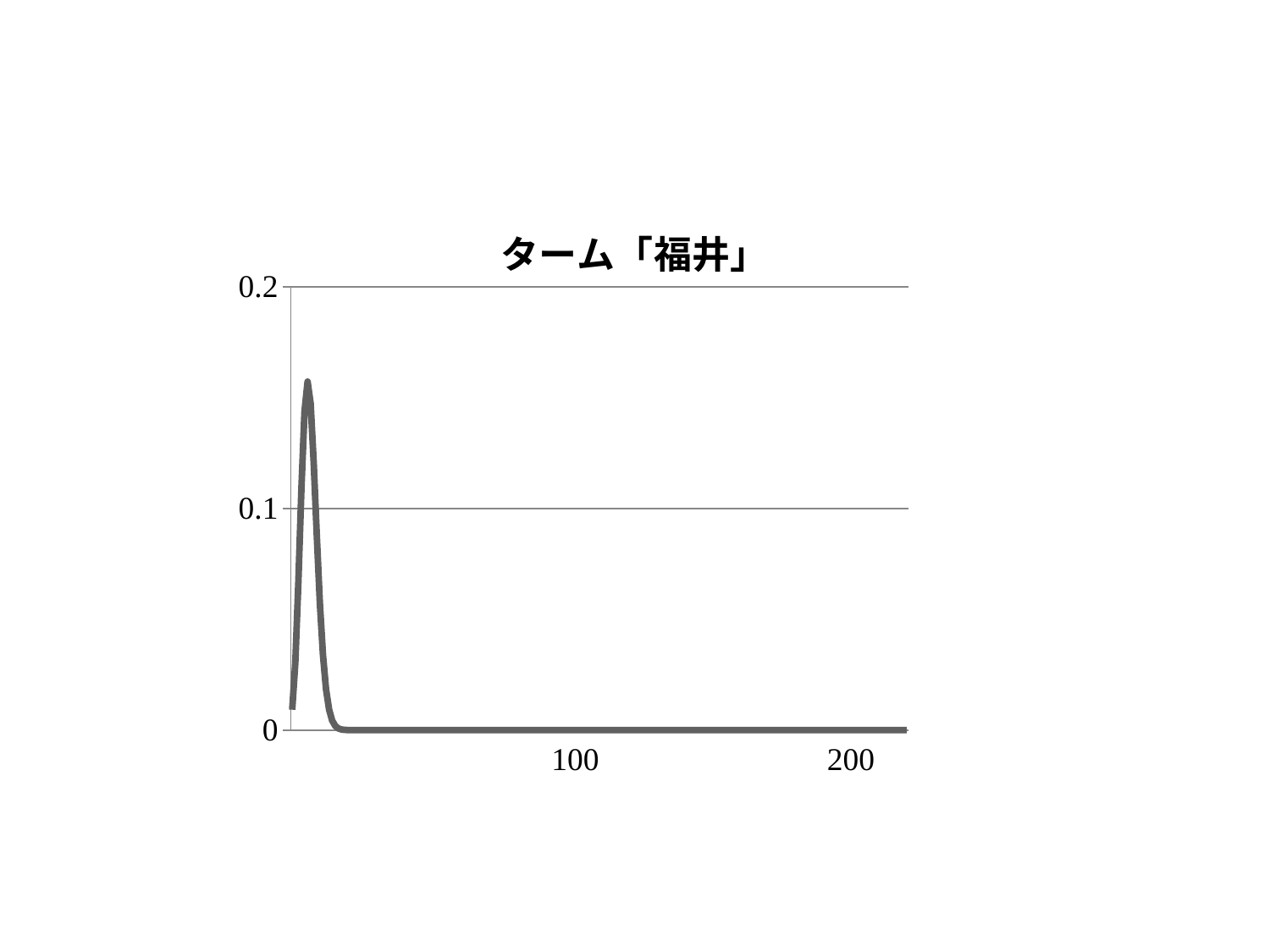

### Chart: ターム「福井」

| Category | 系列 1 |
|---|---|
| 1.0 | 0.00919287188507 |
| 2.0 | 0.0302957627042 |
| 3.0 | 0.0664945316119 |
| 4.0 | 0.10934915099 |
| 5.0 | 0.143713851648 |
| 6.0 | 0.15724031318 |
| 7.0 | 0.1473144151 |
| 8.0 | 0.120641594366 |
| 9.0 | 0.0877320647076 |
| 10.0 | 0.0573619203358 |
| 11.0 | 0.0340610024541 |
| 12.0 | 0.0185209500845 |
| 13.0 | 0.00928682365209 |
| 14.0 | 0.00431962668284 |
| 15.0 | 0.00187336034876 |
| 16.0 | 0.000760898235007 |
| 17.0 | 0.000290577049934 |
| 18.0 | 0.00010469608214 |
| 19.0 | 3.57006376975e-05 |
| 20.0 | 1.15531973212e-05 |
| 21.0 | 3.55709713746e-06 |
| 22.0 | 1.04434029737e-06 |
| 23.0 | 2.92980624948e-07 |
| 24.0 | 7.86878382175e-08 |
| 25.0 | 2.02676015785e-08 |
| 26.0 | 5.01438995012e-09 |
| 27.0 | 1.19343100809e-09 |
| 28.0 | 2.73612345073e-10 |
| 29.0 | 6.05044137858e-11 |
| 30.0 | 1.2920153524e-11 |
| 31.0 | 2.66722648257e-12 |
| 32.0 | 5.32862810045e-13 |
| 33.0 | 1.03123603896e-13 |
| 34.0 | 1.93502432368e-14 |
| 35.0 | 3.52351264739e-15 |
| 36.0 | 6.23132646559002e-16 |
| 37.0 | 1.07111279e-16 |
| 38.0 | 1.79084013022e-17 |
| 39.0 | 2.91437703157e-18 |
| 40.0 | 4.61941642696e-19 |
| 41.0 | 7.13595334567002e-20 |
| 42.0 | 1.07497498405e-20 |
| 43.0 | 1.58005417275e-21 |
| 44.0 | 2.26729134455e-22 |
| 45.0 | 3.17781291001e-23 |
| 46.0 | 4.35260248045002e-24 |
| 47.0 | 5.82873331213002e-25 |
| 48.0 | 7.63484163579002e-26 |
| 49.0 | 9.78621171984002e-27 |
| 50.0 | 1.22799993939e-27 |
| 51.0 | 1.50912258566e-28 |
| 52.0 | 1.8170197576e-29 |
| 53.0 | 2.14419311046e-30 |
| 54.0 | 2.48079803918e-31 |
| 55.0 | 2.81507951267e-32 |
| 56.0 | 3.13404169915e-33 |
| 57.0 | 3.42429951847002e-34 |
| 58.0 | 3.67303266937002e-35 |
| 59.0 | 3.86894485868002e-36 |
| 60.0 | 4.00312618917002e-37 |
| 61.0 | 4.06972603852002e-38 |
| 62.0 | 4.06636595700002e-39 |
| 63.0 | 3.99425363815002e-40 |
| 64.0 | 3.85799491900002e-41 |
| 65.0 | 3.66513556398002e-42 |
| 66.0 | 3.42549328532002e-43 |
| 67.0 | 3.15035937710002e-44 |
| 68.0 | 2.85165666225002e-45 |
| 69.0 | 2.54113631644002e-46 |
| 70.0 | 2.22968241461e-47 |
| 71.0 | 1.92677281871e-48 |
| 72.0 | 1.6401219012e-49 |
| 73.0 | 1.37550805867e-50 |
| 74.0 | 1.13676984145e-51 |
| 75.0 | 9.25940648094004e-53 |
| 76.0 | 7.43484066747004e-54 |
| 77.0 | 5.88589863833002e-55 |
| 78.0 | 4.59493354072002e-56 |
| 79.0 | 3.53787032389002e-57 |
| 80.0 | 2.68701374408002e-58 |
| 81.0 | 2.01340210120002e-59 |
| 82.0 | 1.48863931135e-60 |
| 83.0 | 1.08620266477e-61 |
| 84.0 | 7.82270924504004e-63 |
| 85.0 | 5.56146865911004e-64 |
| 86.0 | 3.90361857419002e-65 |
| 87.0 | 2.70550934190002e-66 |
| 88.0 | 1.85178832291002e-67 |
| 89.0 | 1.25184295227e-68 |
| 90.0 | 8.35947240863006e-70 |
| 91.0 | 5.51482196563004e-71 |
| 92.0 | 3.59467519675002e-72 |
| 93.0 | 2.31533656642002e-73 |
| 94.0 | 1.47382056414002e-74 |
| 95.0 | 9.27256151115007e-76 |
| 96.0 | 5.76669600036004e-77 |
| 97.0 | 3.54546506754002e-78 |
| 98.0 | 2.15518129812002e-79 |
| 99.0 | 1.29539895768e-80 |
| 100.0 | 7.69974229454006e-82 |
| 101.0 | 4.52631364939004e-83 |
| 102.0 | 2.63178827049002e-84 |
| 103.0 | 1.51368777165002e-85 |
| 104.0 | 8.61273549808008e-87 |
| 105.0 | 4.84847302139004e-88 |
| 106.0 | 2.70064048644002e-89 |
| 107.0 | 1.48855399424002e-90 |
| 108.0 | 8.11962231467007e-92 |
| 109.0 | 4.38346124961004e-93 |
| 110.0 | 2.34231139030002e-94 |
| 111.0 | 1.23894934281002e-95 |
| 112.0 | 6.48751880763006e-97 |
| 113.0 | 3.36320967268004e-98 |
| 114.0 | 1.72628680541002e-99 |
| 115.0 | 8.77381592354009e-101 |
| 116.0 | 4.41583595706004e-102 |
| 117.0 | 2.20098919473002e-103 |
| 118.0 | 1.08651224568002e-104 |
| 119.0 | 5.31243598244006e-106 |
| 120.0 | 2.57291401639002e-107 |
| 121.0 | 1.23440853184002e-108 |
| 122.0 | 5.86710333234005e-110 |
| 123.0 | 2.76279305878004e-111 |
| 124.0 | 1.28902373562002e-112 |
| 125.0 | 5.95921550898006e-114 |
| 126.0 | 2.72998409097004e-115 |
| 127.0 | 1.23936941957002e-116 |
| 128.0 | 5.57618827003005e-118 |
| 129.0 | 2.48654320865004e-119 |
| 130.0 | 1.09901102158002e-120 |
| 131.0 | 4.81482676182006e-122 |
| 132.0 | 2.09101234523002e-123 |
| 133.0 | 9.00231469458012e-125 |
| 134.0 | 3.84235441553004e-126 |
| 135.0 | 1.62596015001002e-127 |
| 136.0 | 6.82204953809008e-129 |
| 137.0 | 2.83814927874004e-130 |
| 138.0 | 1.17082921603002e-131 |
| 139.0 | 4.78974110217008e-133 |
| 140.0 | 1.94317803192002e-134 |
| 141.0 | 7.81838009974009e-136 |
| 142.0 | 3.11993726174004e-137 |
| 143.0 | 1.23486869937002e-138 |
| 144.0 | 4.84799532599006e-140 |
| 145.0 | 1.88794975170002e-141 |
| 146.0 | 7.29325253436009e-143 |
| 147.0 | 2.79760592034004e-144 |
| 148.0 | 1.28662704433002e-145 |
| 149.0 | 0.0 |
| 150.0 | 0.0 |
| 151.0 | 0.0 |
| 152.0 | 0.0 |
| 153.0 | 0.0 |
| 154.0 | 0.0 |
| 155.0 | 0.0 |
| 156.0 | 0.0 |
| 157.0 | 0.0 |
| 158.0 | 0.0 |
| 159.0 | 0.0 |
| 160.0 | 0.0 |
| 161.0 | 0.0 |
| 162.0 | 0.0 |
| 163.0 | 0.0 |
| 164.0 | 0.0 |
| 165.0 | 0.0 |
| 166.0 | 0.0 |
| 167.0 | 0.0 |
| 168.0 | 0.0 |
| 169.0 | 0.0 |
| 170.0 | 0.0 |
| 171.0 | 0.0 |
| 172.0 | 0.0 |
| 173.0 | 0.0 |
| 174.0 | 0.0 |
| 175.0 | 0.0 |
| 176.0 | 0.0 |
| 177.0 | 0.0 |
| 178.0 | 0.0 |
| 179.0 | 0.0 |
| 180.0 | 0.0 |
| 181.0 | 0.0 |
| 182.0 | 0.0 |
| 183.0 | 0.0 |
| 184.0 | 0.0 |
| 185.0 | 0.0 |
| 186.0 | 0.0 |
| 187.0 | 0.0 |
| 188.0 | 0.0 |
| 189.0 | 0.0 |
| 190.0 | 0.0 |
| 191.0 | 0.0 |
| 192.0 | 0.0 |
| 193.0 | 0.0 |
| 194.0 | 0.0 |
| 195.0 | 0.0 |
| 196.0 | 0.0 |
| 197.0 | 0.0 |
| 198.0 | 0.0 |
| 199.0 | 0.0 |
| 200.0 | 0.0 |
| 201.0 | 0.0 |
100
200